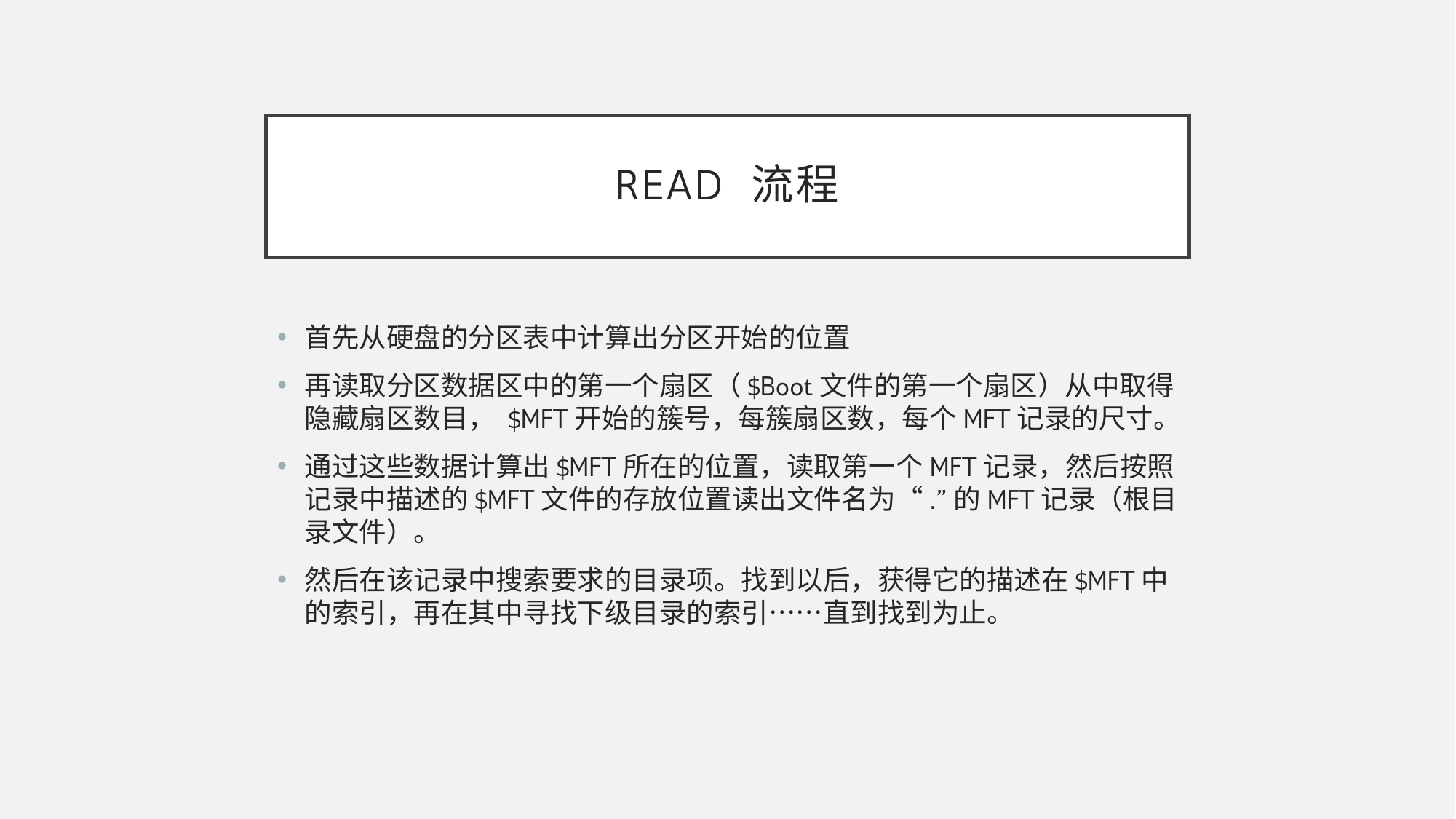

# Read 流程
首先从硬盘的分区表中计算出分区开始的位置
再读取分区数据区中的第一个扇区（$Boot文件的第一个扇区）从中取得隐藏扇区数目， $MFT开始的簇号，每簇扇区数，每个MFT记录的尺寸。
通过这些数据计算出$MFT所在的位置，读取第一个MFT记录，然后按照记录中描述的$MFT文件的存放位置读出文件名为“.”的MFT记录（根目录文件）。
然后在该记录中搜索要求的目录项。找到以后，获得它的描述在$MFT中的索引，再在其中寻找下级目录的索引……直到找到为止。